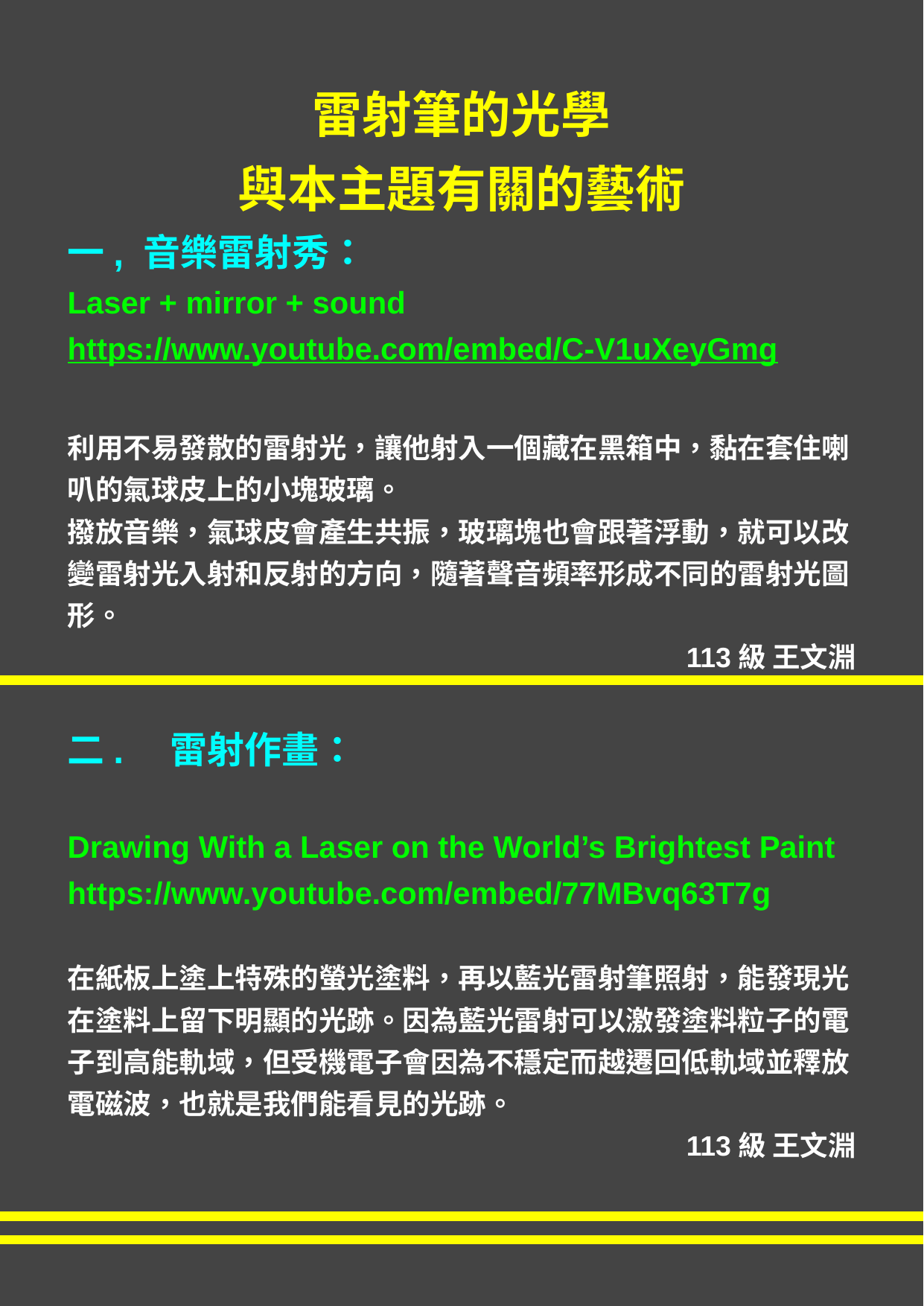

雷射筆的光學
與本主題有關的藝術
一, 音樂雷射秀：
Laser + mirror + sound
https://www.youtube.com/embed/C-V1uXeyGmg

利用不易發散的雷射光，讓他射入一個藏在黑箱中，黏在套住喇叭的氣球皮上的小塊玻璃。
撥放音樂，氣球皮會產生共振，玻璃塊也會跟著浮動，就可以改變雷射光入射和反射的方向，隨著聲音頻率形成不同的雷射光圖形。
113級 王文淵

二.　雷射作畫：

Drawing With a Laser on the World’s Brightest Paint
https://www.youtube.com/embed/77MBvq63T7g

在紙板上塗上特殊的螢光塗料，再以藍光雷射筆照射，能發現光在塗料上留下明顯的光跡。因為藍光雷射可以激發塗料粒子的電子到高能軌域，但受機電子會因為不穩定而越遷回低軌域並釋放電磁波，也就是我們能看見的光跡。
113級 王文淵